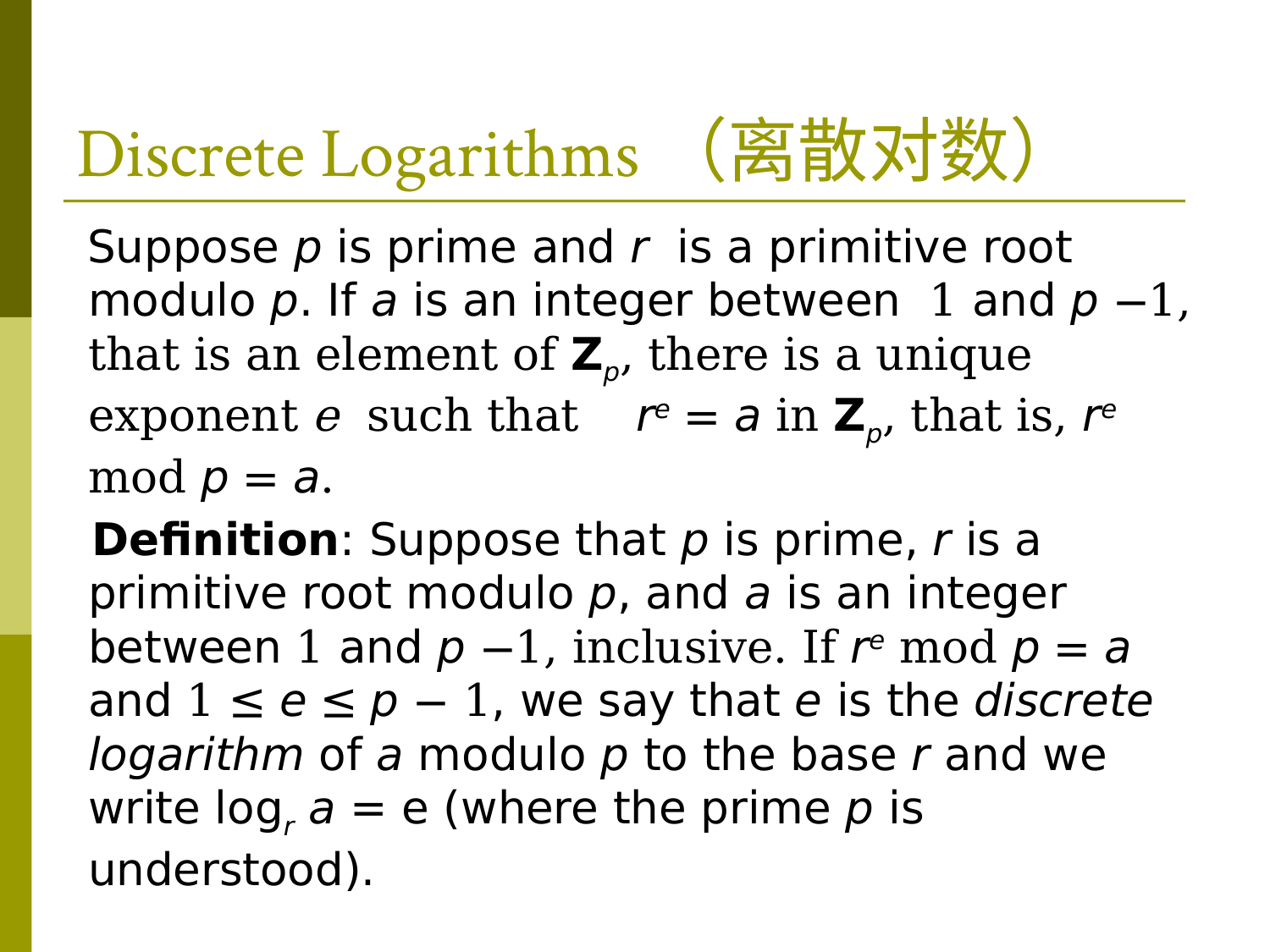

# Discrete Logarithms（离散对数）
   Suppose p is prime and r  is a primitive root modulo p. If a is an integer between  1 and p −1, that is an element of Zp, there is a unique exponent e  such that    re = a in Zp, that is, re mod p = a.
   Definition: Suppose that p is prime, r is a primitive root modulo p, and a is an integer between 1 and p −1, inclusive. If re mod p = a and 1 ≤ e ≤ p − 1, we say that e is the discrete logarithm of a modulo p to the base r and we write logr a = e (where the prime p is understood).